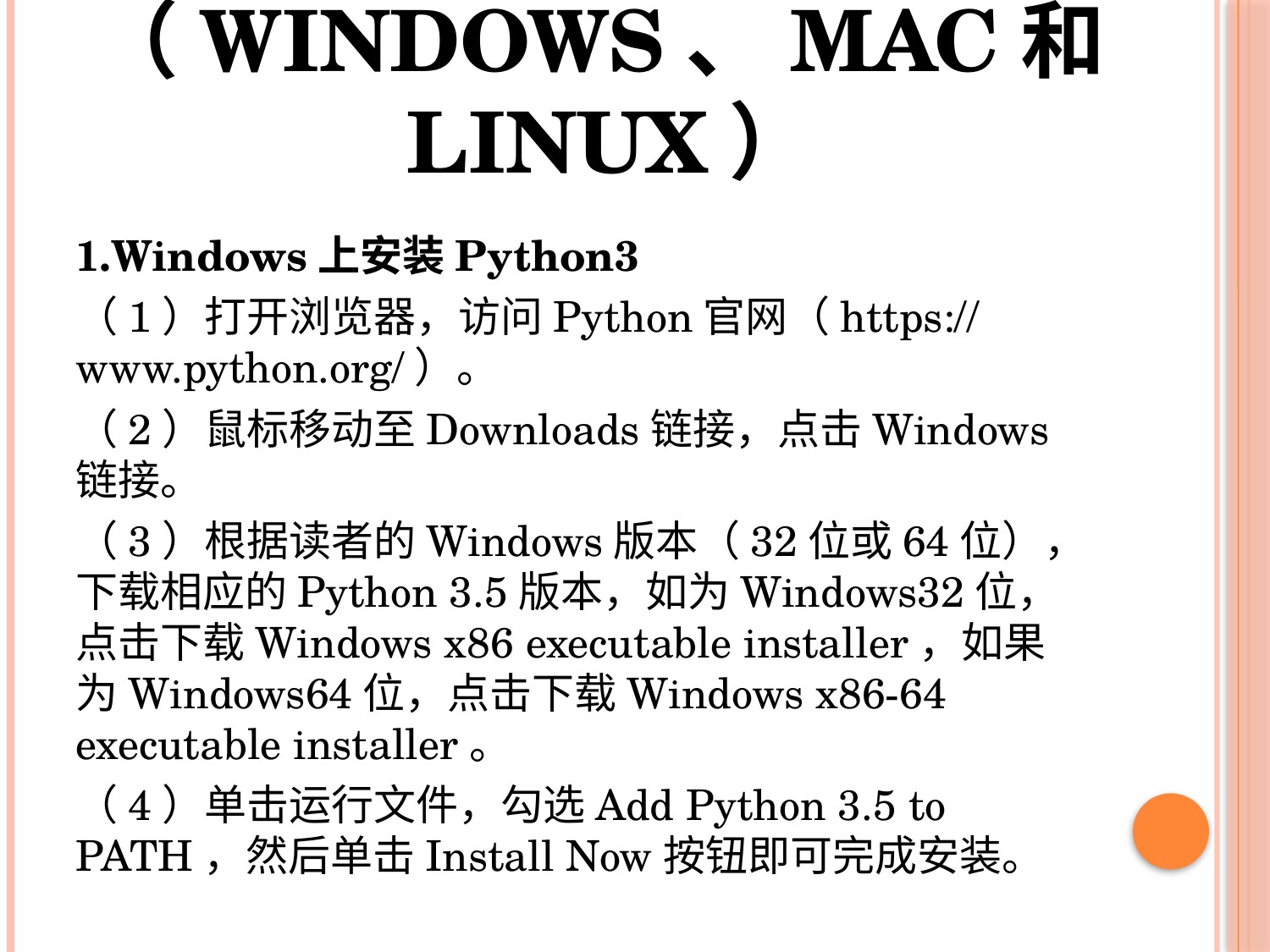

# 1.1.1  Python安装（Windows、Mac和Linux）
1.Windows上安装Python3
（1）打开浏览器，访问Python官网（https://www.python.org/）。
（2）鼠标移动至Downloads链接，点击Windows链接。
（3）根据读者的Windows版本（32位或64位），下载相应的Python 3.5版本，如为Windows32位，点击下载Windows x86 executable installer，如果为Windows64位，点击下载Windows x86-64 executable installer。
（4）单击运行文件，勾选Add Python 3.5 to PATH，然后单击Install Now按钮即可完成安装。